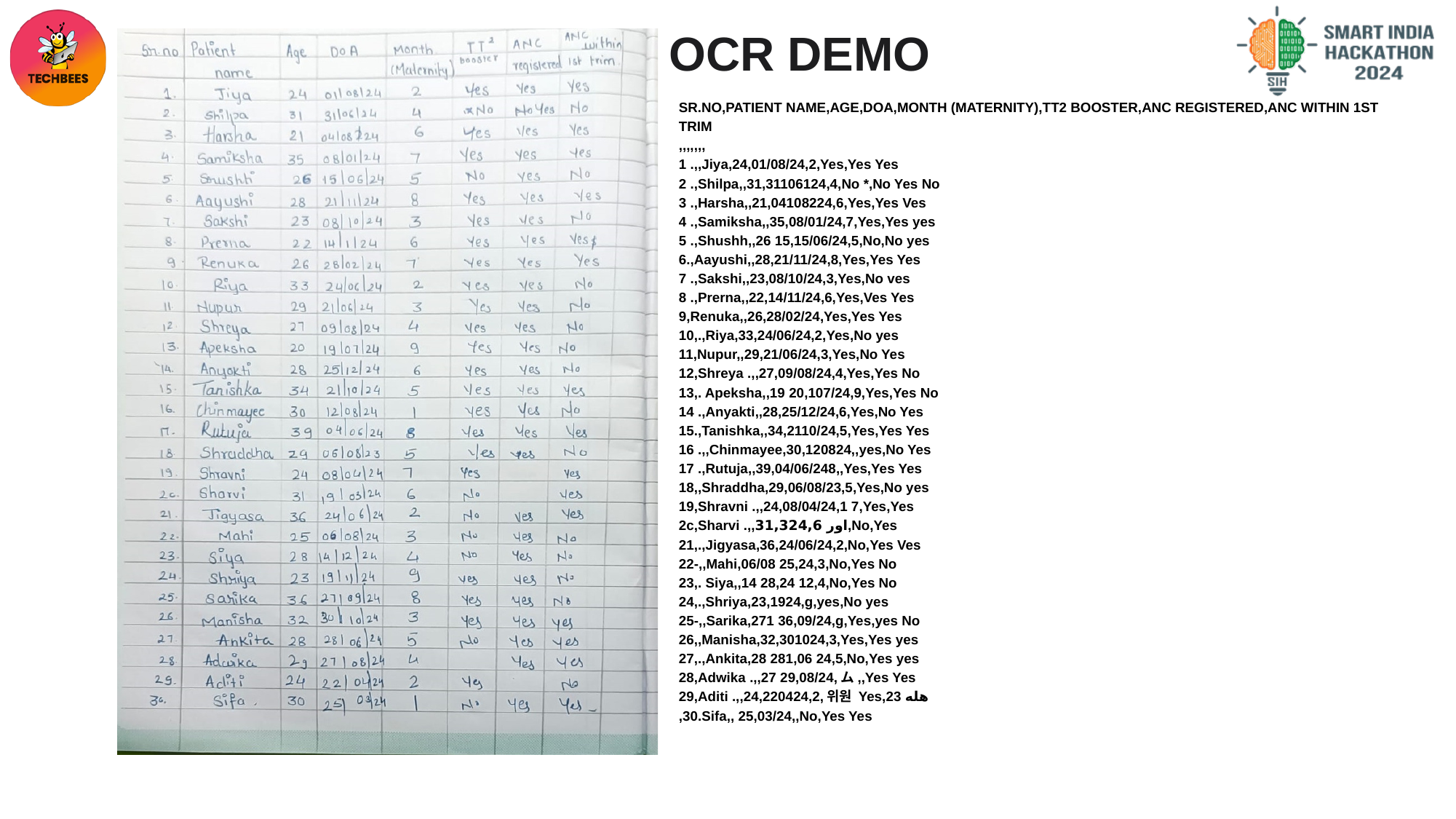

OCR DEMO

SR.NO,PATIENT NAME,AGE,DOA,MONTH (MATERNITY),TT2 BOOSTER,ANC REGISTERED,ANC WITHIN 1ST TRIM
,,,,,,,
1 .,,Jiya,24,01/08/24,2,Yes,Yes Yes
2 .,Shilpa,,31,31106124,4,No *,No Yes No
3 .,Harsha,,21,04108224,6,Yes,Yes Ves
4 .,Samiksha,,35,08/01/24,7,Yes,Yes yes
5 .,Shushh,,26 15,15/06/24,5,No,No yes
6.,Aayushi,,28,21/11/24,8,Yes,Yes Yes
7 .,Sakshi,,23,08/10/24,3,Yes,No ves
8 .,Prerna,,22,14/11/24,6,Yes,Ves Yes
9,Renuka,,26,28/02/24,Yes,Yes Yes
10,.,Riya,33,24/06/24,2,Yes,No yes
11,Nupur,,29,21/06/24,3,Yes,No Yes
12,Shreya .,,27,09/08/24,4,Yes,Yes No
13,. Apeksha,,19 20,107/24,9,Yes,Yes No
14 .,Anyakti,,28,25/12/24,6,Yes,No Yes
15.,Tanishka,,34,2110/24,5,Yes,Yes Yes
16 .,,Chinmayee,30,120824,,yes,No Yes
17 .,Rutuja,,39,04/06/248,,Yes,Yes Yes
18,,Shraddha,29,06/08/23,5,Yes,No yes
19,Shravni .,,24,08/04/24,1 7,Yes,Yes
2c,Sharvi .,,اور 31,324,6,No,Yes
21,.,Jigyasa,36,24/06/24,2,No,Yes Ves
22-,,Mahi,06/08 25,24,3,No,Yes No
23,. Siya,,14 28,24 12,4,No,Yes No
24,.,Shriya,23,1924,g,yes,No yes
25-,,Sarika,271 36,09/24,g,Yes,yes No
26,,Manisha,32,301024,3,Yes,Yes yes
27,.,Ankita,28 281,06 24,5,No,Yes yes
28,Adwika .,,27 29,08/24,ム,,Yes Yes
29,Aditi .,,24,220424,2,위원 Yes,23 هله
,30.Sifa,, 25,03/24,,No,Yes Yes